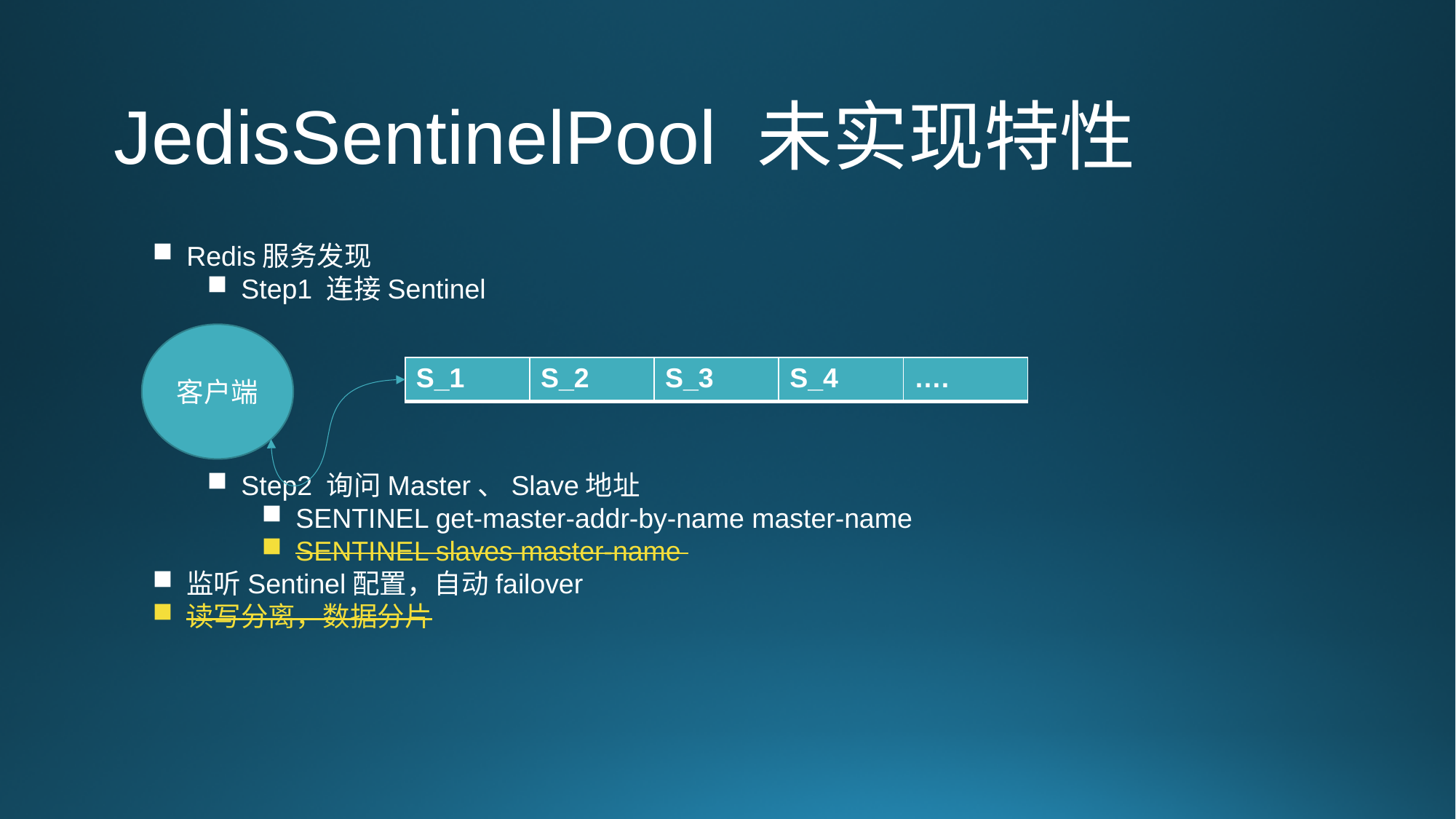

JedisSentinelPool 未实现特性
Redis服务发现
Step1 连接Sentinel

Step2 询问Master、Slave地址
SENTINEL get-master-addr-by-name master-name
SENTINEL slaves master-name
监听Sentinel配置，自动failover
读写分离，数据分片

客户端
| S\_1 | S\_2 | S\_3 | S\_4 | …. |
| --- | --- | --- | --- | --- |